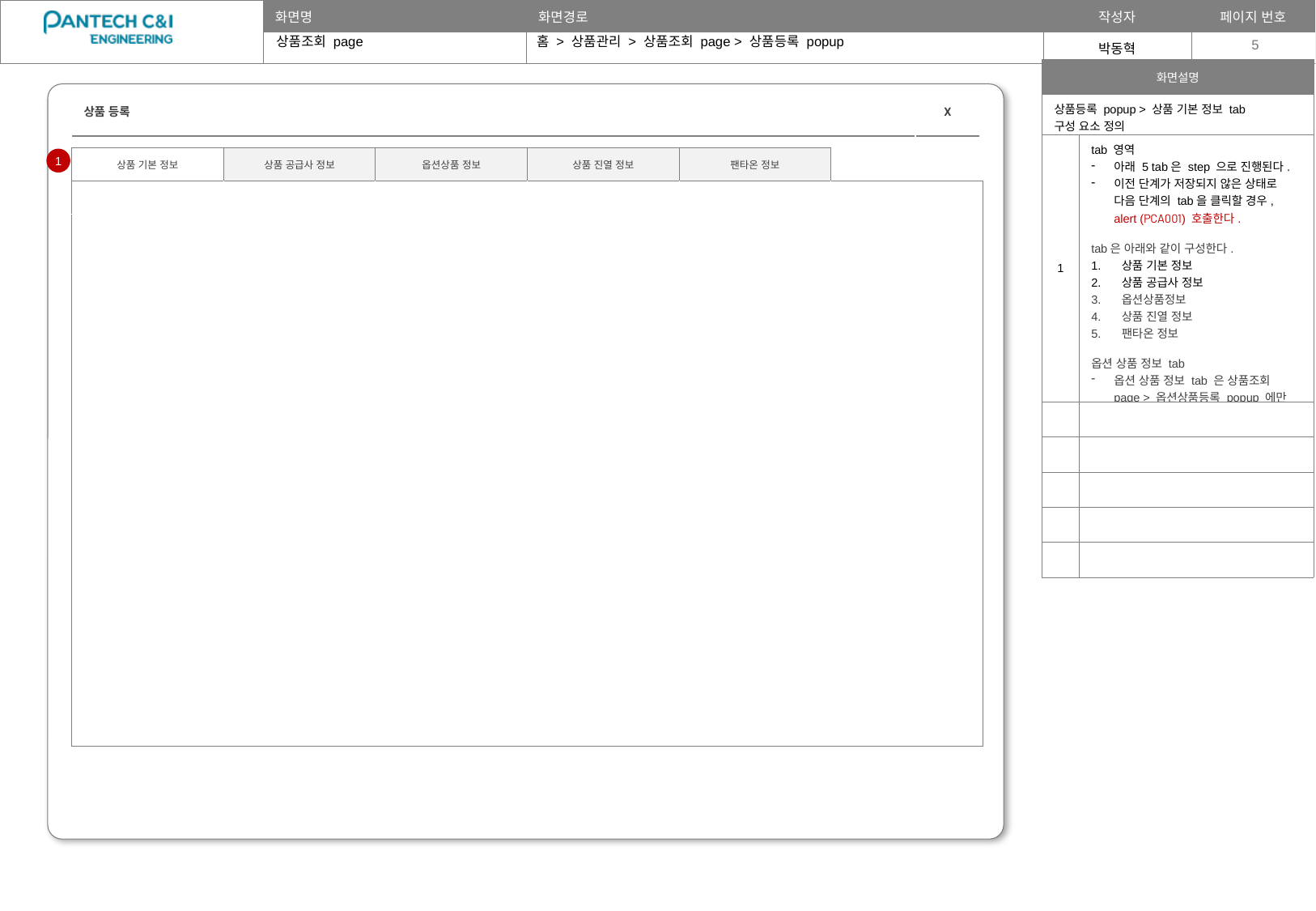

상품조회 page
홈 > 상품관리 > 상품조회 page > 상품등록 popup
5
| 화면설명 |  |
| --- | --- |
| 상품등록 popup > 상품 기본 정보 tab 구성 요소 정의 |  |
| 1 | tab 영역 아래 5 tab은 step 으로 진행된다. 이전 단계가 저장되지 않은 상태로 다음 단계의 tab을 클릭할 경우, alert (PCA001) 호출한다. tab은 아래와 같이 구성한다. 상품 기본 정보 상품 공급사 정보 옵션상품정보 상품 진열 정보 팬타온 정보 옵션 상품 정보 tab 옵션 상품 정보 tab 은 상품조회 page > 옵션상품등록 popup 에만 노출한다. (상품등록 popup 에는 비노출) |
|  |  |
|  |  |
|  |  |
|  |  |
|  |  |

| 상품 등록 | X |
| --- | --- |
| 상품 기본 정보 | 상품 공급사 정보 | 옵션상품 정보 | 상품 진열 정보 | 팬타온 정보 |  |
| --- | --- | --- | --- | --- | --- |
|  |  |  |  |  |  |
1
|  |
| --- |